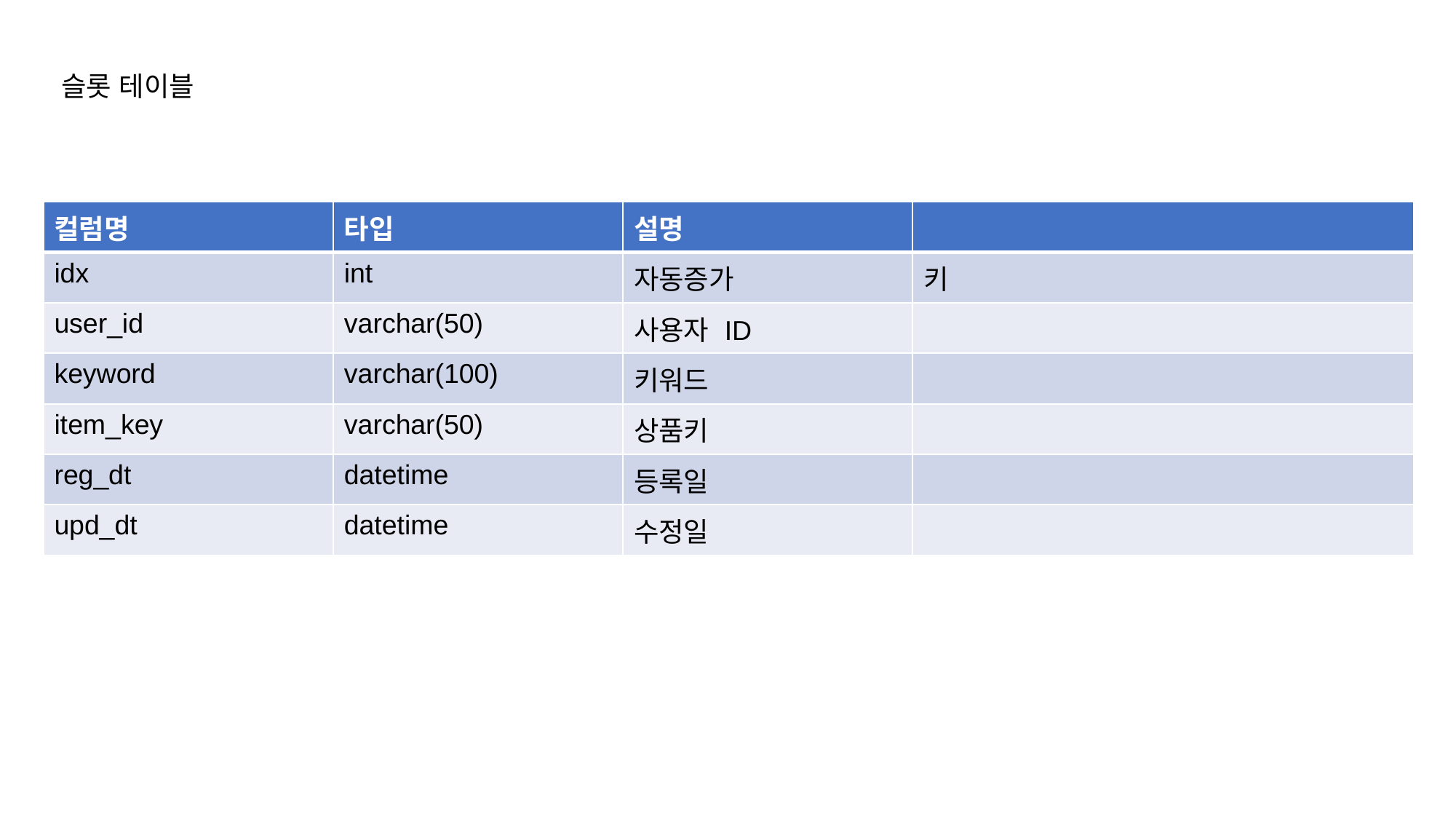

슬롯 테이블
| 컬럼명 | 타입 | 설명 |  |
| --- | --- | --- | --- |
| idx | int | 자동증가 | 키 |
| user\_id | varchar(50) | 사용자 ID |  |
| keyword | varchar(100) | 키워드 |  |
| item\_key | varchar(50) | 상품키 |  |
| reg\_dt | datetime | 등록일 |  |
| upd\_dt | datetime | 수정일 |  |